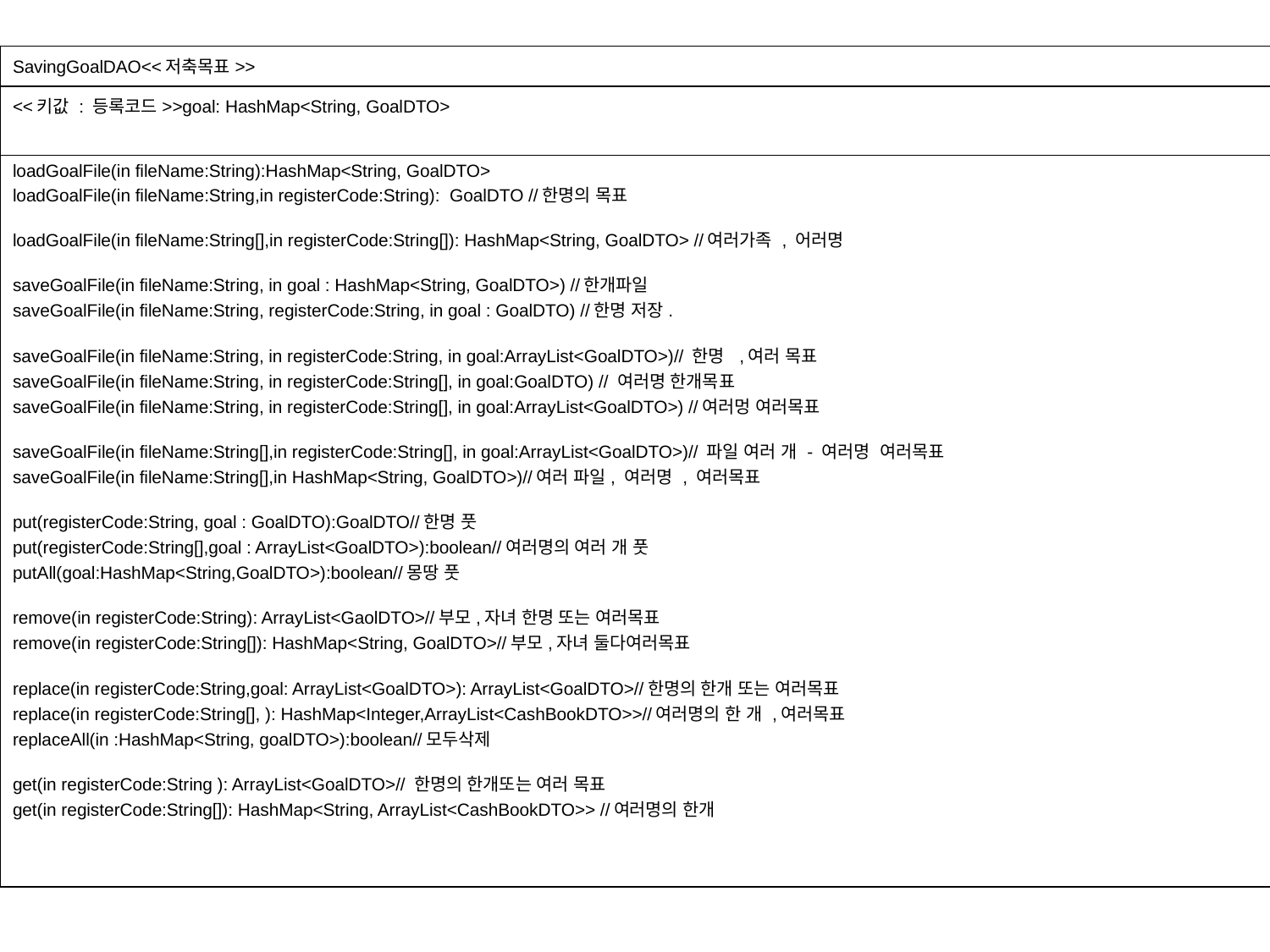

| SavingGoalDAO<<저축목표>> |
| --- |
| <<키값 : 등록코드>>goal: HashMap<String, GoalDTO> |
| loadGoalFile(in fileName:String):HashMap<String, GoalDTO> loadGoalFile(in fileName:String,in registerCode:String): GoalDTO //한명의 목표 loadGoalFile(in fileName:String[],in registerCode:String[]): HashMap<String, GoalDTO> //여러가족 , 어러명 saveGoalFile(in fileName:String, in goal : HashMap<String, GoalDTO>) //한개파일 saveGoalFile(in fileName:String, registerCode:String, in goal : GoalDTO) //한명 저장. saveGoalFile(in fileName:String, in registerCode:String, in goal:ArrayList<GoalDTO>)// 한명 ,여러 목표 saveGoalFile(in fileName:String, in registerCode:String[], in goal:GoalDTO) // 여러명 한개목표 saveGoalFile(in fileName:String, in registerCode:String[], in goal:ArrayList<GoalDTO>) //여러멍 여러목표 saveGoalFile(in fileName:String[],in registerCode:String[], in goal:ArrayList<GoalDTO>)// 파일 여러 개 - 여러명 여러목표 saveGoalFile(in fileName:String[],in HashMap<String, GoalDTO>)//여러 파일, 여러명 , 여러목표 put(registerCode:String, goal : GoalDTO):GoalDTO//한명 풋 put(registerCode:String[],goal : ArrayList<GoalDTO>):boolean//여러명의 여러 개 풋 putAll(goal:HashMap<String,GoalDTO>):boolean//몽땅 풋 remove(in registerCode:String): ArrayList<GaolDTO>//부모,자녀 한명 또는 여러목표 remove(in registerCode:String[]): HashMap<String, GoalDTO>//부모,자녀 둘다여러목표 replace(in registerCode:String,goal: ArrayList<GoalDTO>): ArrayList<GoalDTO>//한명의 한개 또는 여러목표 replace(in registerCode:String[], ): HashMap<Integer,ArrayList<CashBookDTO>>//여러명의 한 개 ,여러목표 replaceAll(in :HashMap<String, goalDTO>):boolean//모두삭제 get(in registerCode:String ): ArrayList<GoalDTO>// 한명의 한개또는 여러 목표 get(in registerCode:String[]): HashMap<String, ArrayList<CashBookDTO>> //여러명의 한개 |